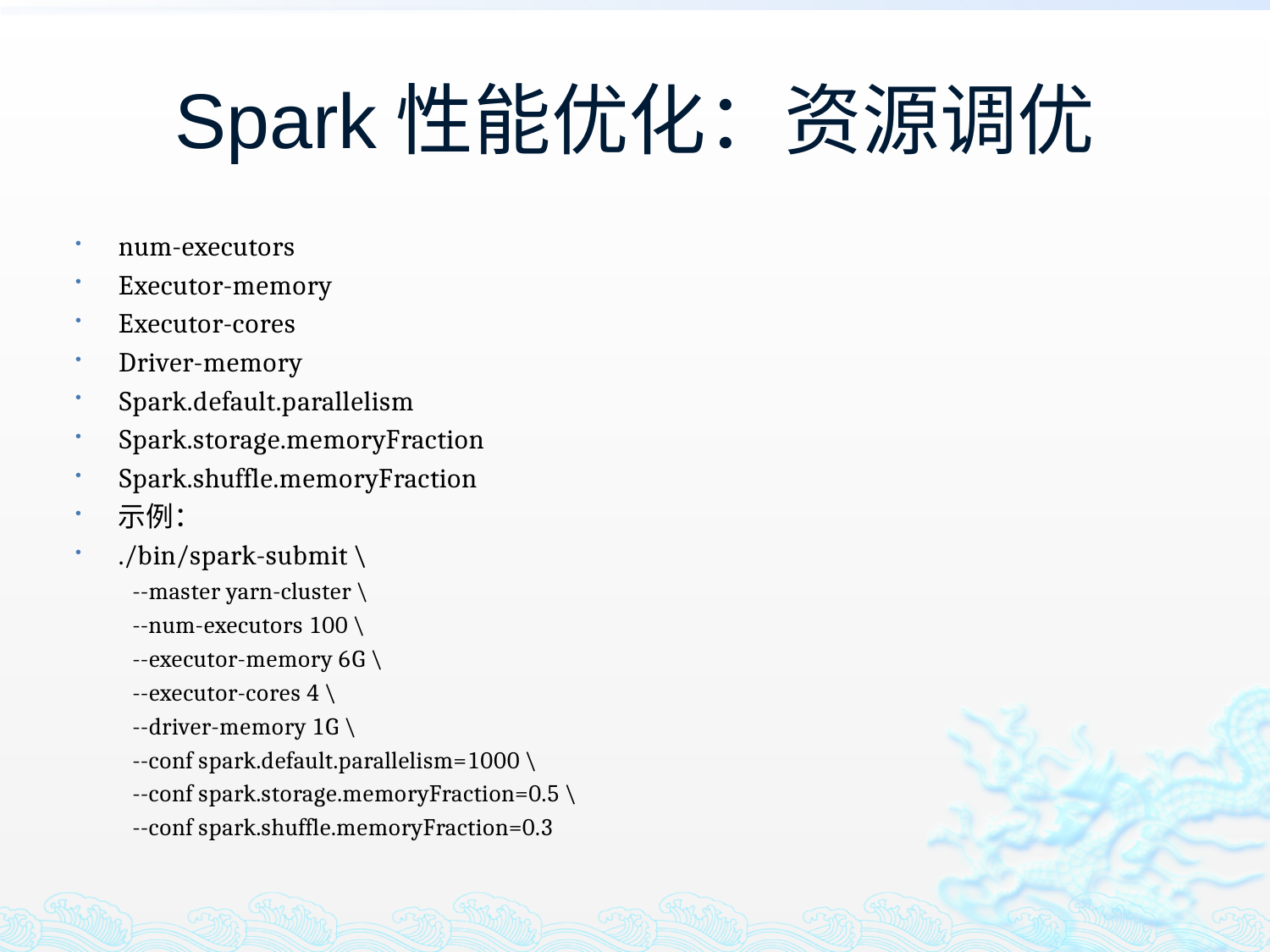

# Spark性能优化：资源调优
num-executors
Executor-memory
Executor-cores
Driver-memory
Spark.default.parallelism
Spark.storage.memoryFraction
Spark.shuffle.memoryFraction
示例：
./bin/spark-submit \
--master yarn-cluster \
--num-executors 100 \
--executor-memory 6G \
--executor-cores 4 \
--driver-memory 1G \
--conf spark.default.parallelism=1000 \
--conf spark.storage.memoryFraction=0.5 \
--conf spark.shuffle.memoryFraction=0.3